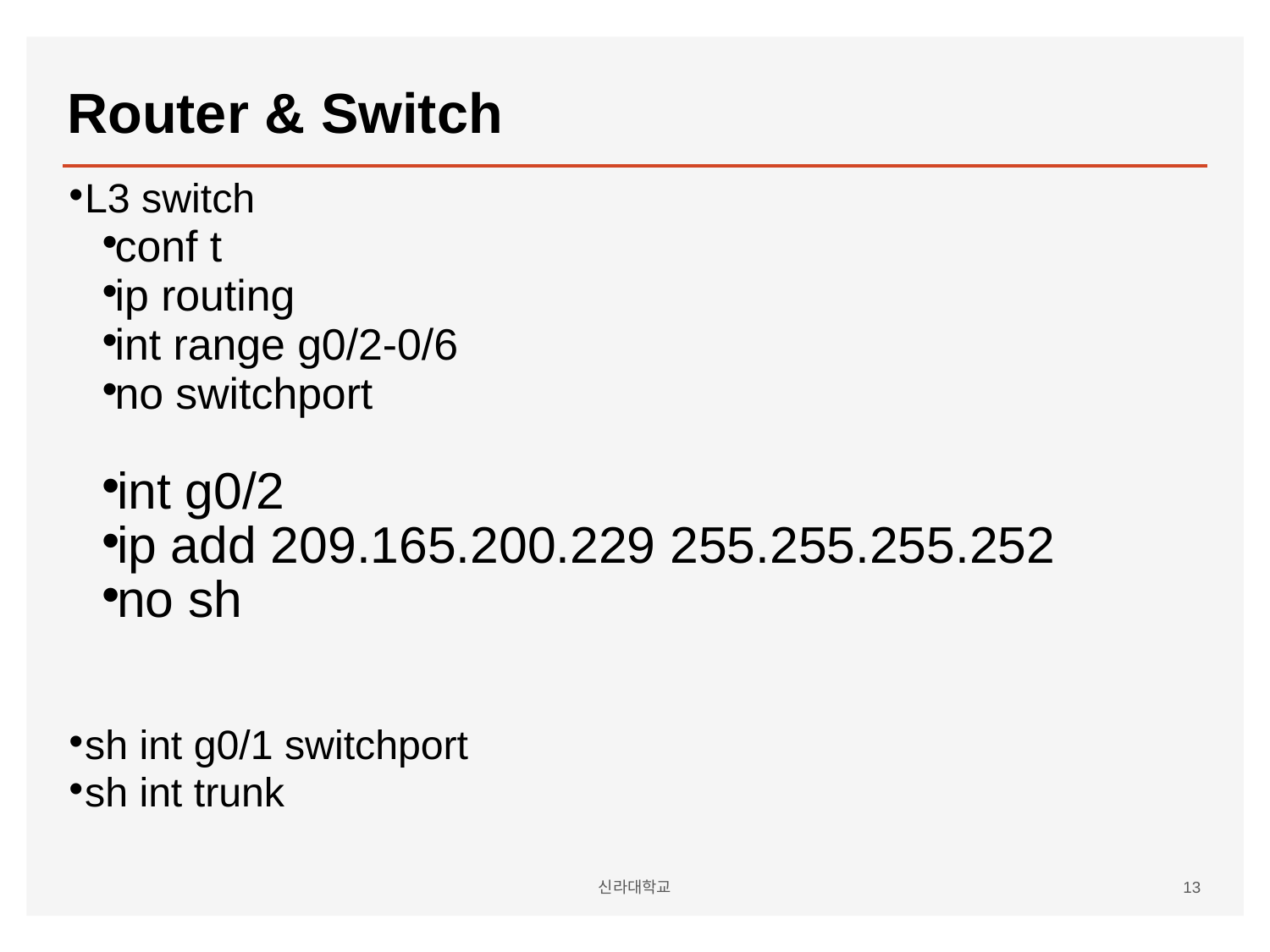

# Router & Switch
L3 switch
conf t
ip routing
int range g0/2-0/6
no switchport

int g0/2
ip add 209.165.200.229 255.255.255.252
no sh

sh int g0/1 switchport
sh int trunk

신라대학교
13